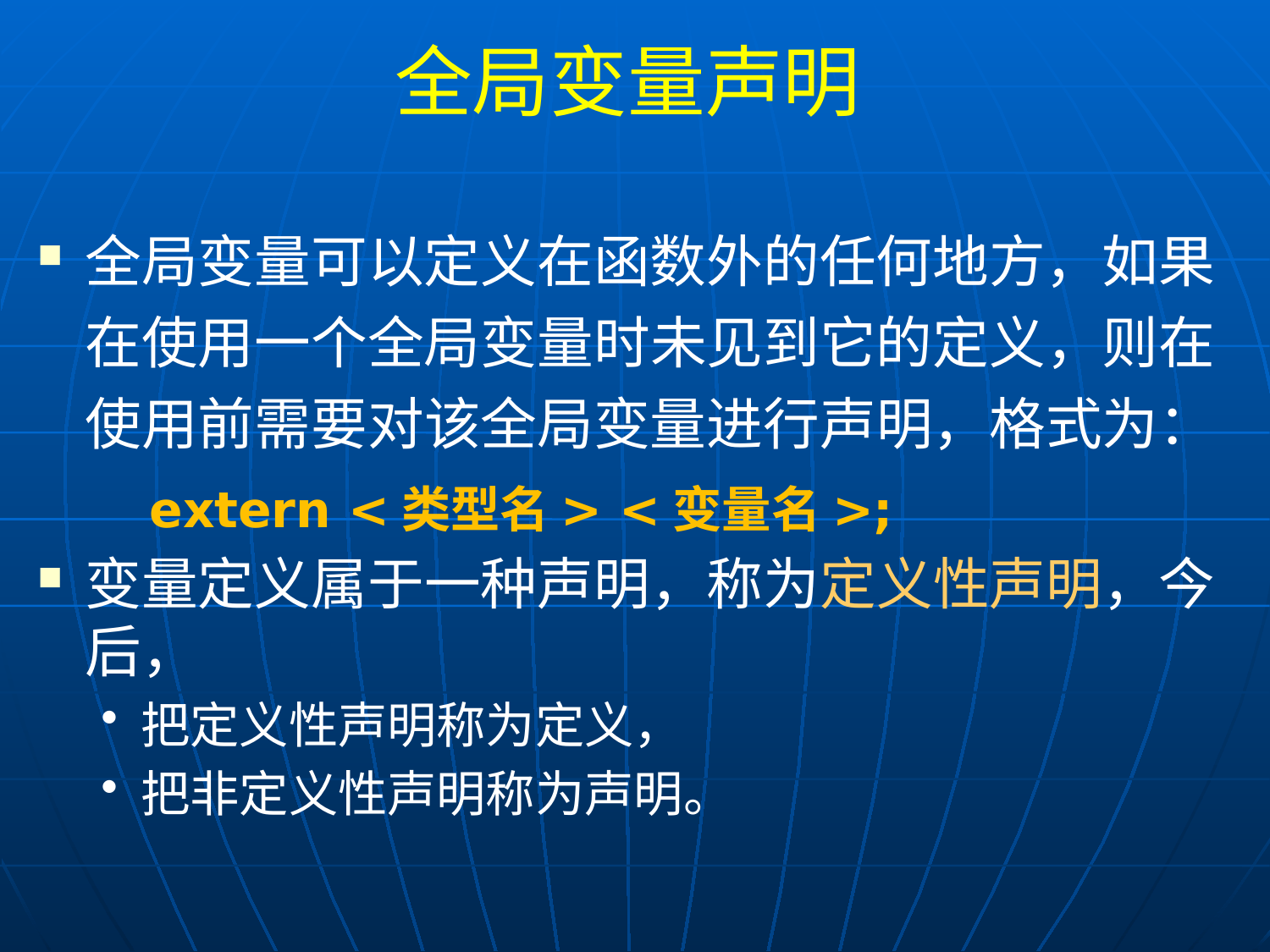

# 全局变量声明
全局变量可以定义在函数外的任何地方，如果在使用一个全局变量时未见到它的定义，则在使用前需要对该全局变量进行声明，格式为：
   extern <类型名> <变量名>;
变量定义属于一种声明，称为定义性声明，今后，
把定义性声明称为定义，
把非定义性声明称为声明。